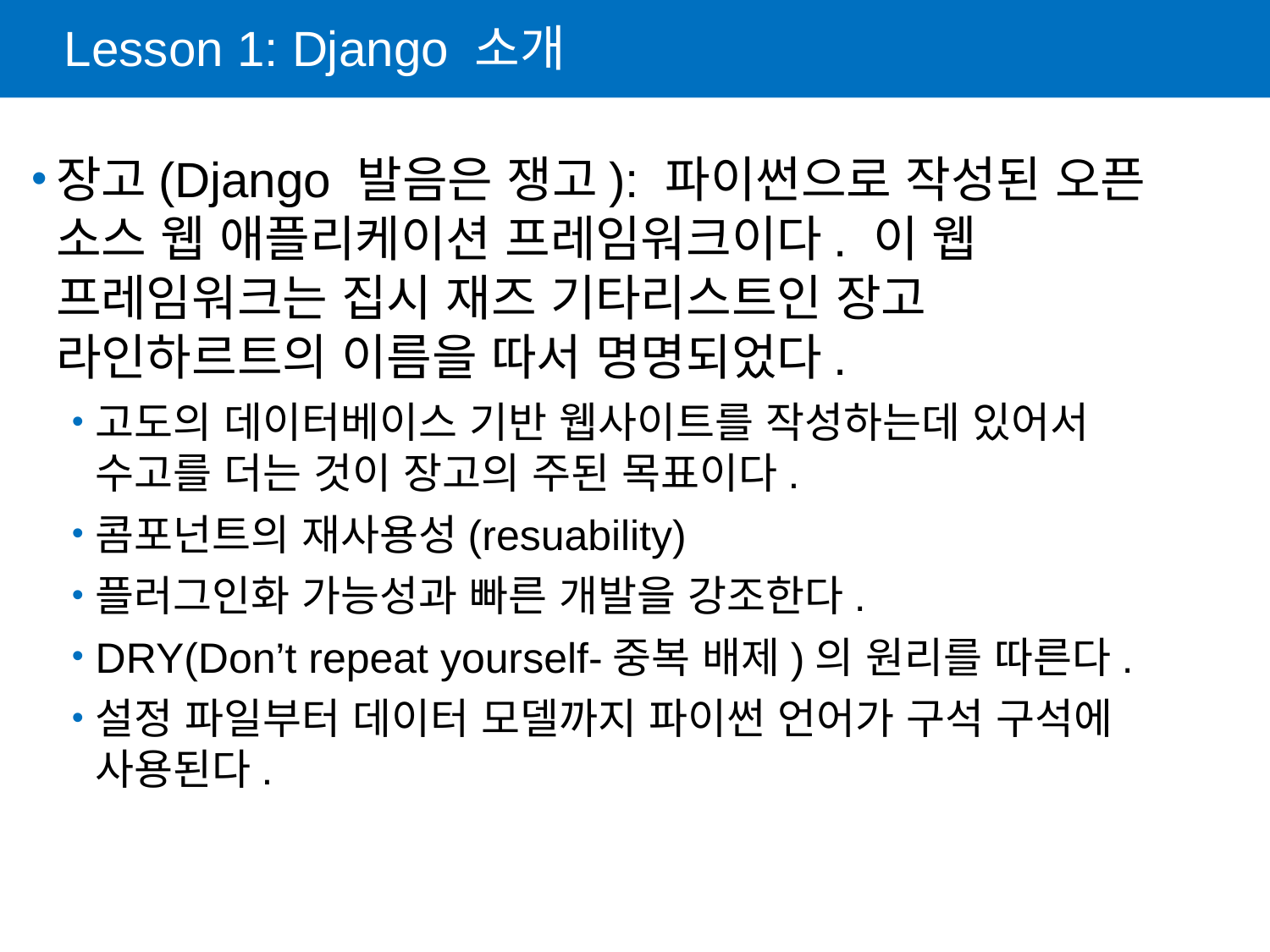

# Lesson 1: Django 소개
장고(Django 발음은 쟁고): 파이썬으로 작성된 오픈 소스 웹 애플리케이션 프레임워크이다. 이 웹 프레임워크는 집시 재즈 기타리스트인 장고 라인하르트의 이름을 따서 명명되었다.
고도의 데이터베이스 기반 웹사이트를 작성하는데 있어서 수고를 더는 것이 장고의 주된 목표이다.
콤포넌트의 재사용성(resuability)
플러그인화 가능성과 빠른 개발을 강조한다.
DRY(Don’t repeat yourself-중복 배제)의 원리를 따른다.
설정 파일부터 데이터 모델까지 파이썬 언어가 구석 구석에 사용된다.